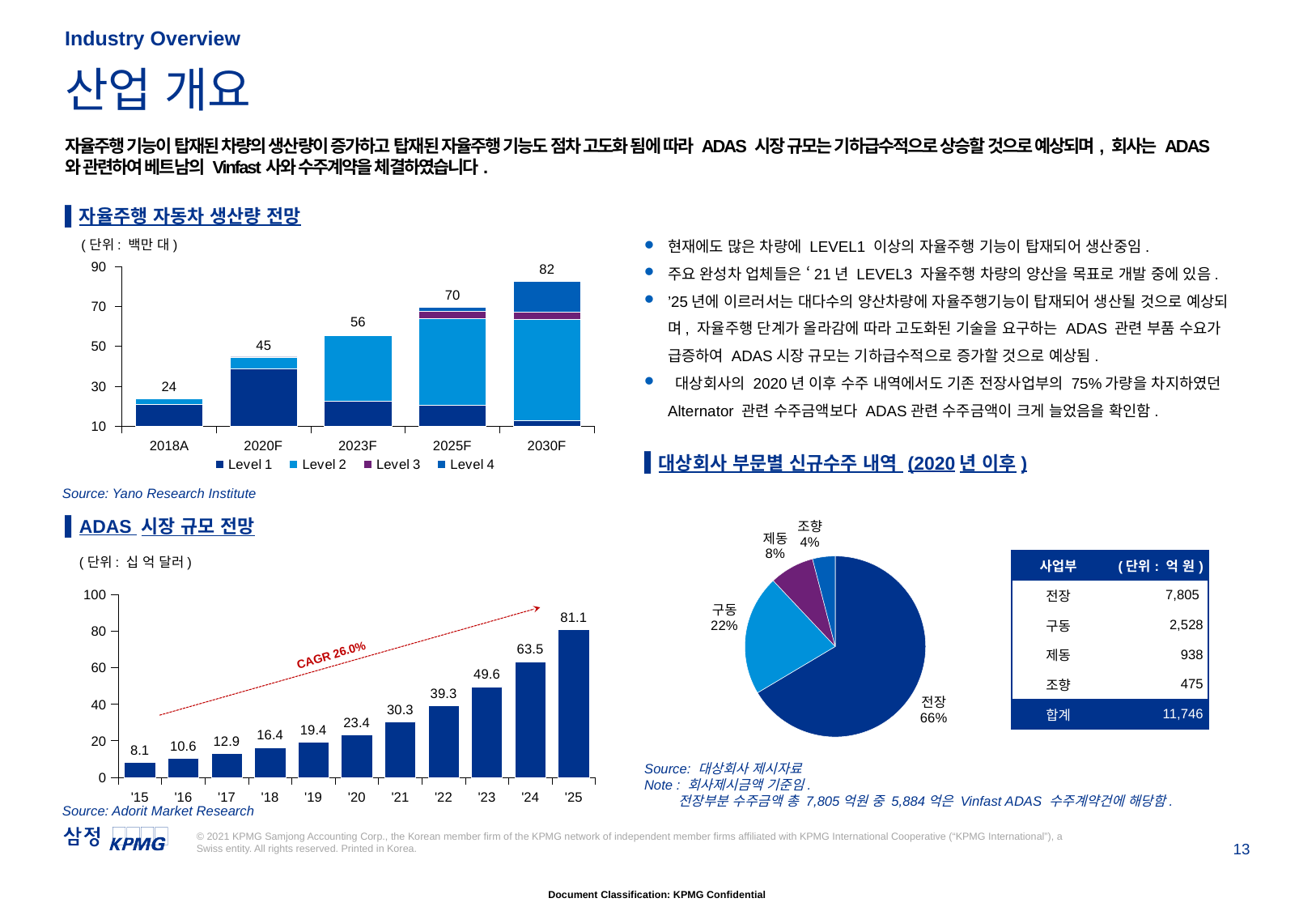

Industry Overview
# 산업 개요
자율주행 기능이 탑재된 차량의 생산량이 증가하고 탑재된 자율주행 기능도 점차 고도화 됨에 따라 ADAS 시장 규모는 기하급수적으로 상승할 것으로 예상되며, 회사는 ADAS와 관련하여 베트남의 Vinfast사와 수주계약을 체결하였습니다.
자율주행 자동차 생산량 전망
현재에도 많은 차량에 LEVEL1 이상의 자율주행 기능이 탑재되어 생산중임.
주요 완성차 업체들은 ‘21년 LEVEL3 자율주행 차량의 양산을 목표로 개발 중에 있음.
’25년에 이르러서는 대다수의 양산차량에 자율주행기능이 탑재되어 생산될 것으로 예상되며, 자율주행 단계가 올라감에 따라 고도화된 기술을 요구하는 ADAS 관련 부품 수요가 급증하여 ADAS시장 규모는 기하급수적으로 증가할 것으로 예상됨.
 대상회사의 2020년 이후 수주 내역에서도 기존 전장사업부의 75%가량을 차지하였던 Alternator 관련 수주금액보다 ADAS관련 수주금액이 크게 늘었음을 확인함.

### Chart

| Category | Level 1 | Level 2 | Level 3 | Level 4 |  |
|---|---|---|---|---|---|
| 2018A | 21.148 | 2.706 | 0.0 | 0.0 | 23.854 |
| 2020F | 38.666 | 5.958 | 0.001 | 0.007 | 44.63199999999999 |
| 2023F | 22.689 | 32.898 | 0.22 | 0.208 | 56.015 |
| 2025F | 20.6 | 43.476 | 3.701 | 1.796 | 69.573 |
| 2030F | 12.745 | 50.724 | 3.73 | 15.3 | 82.499 |
대상회사 부문별 신규수주 내역 (2020년 이후)
Source: Yano Research Institute

### Chart

| Category |  |
|---|---|
| 전장 | 0.6644747625360825 |
| 구동 | 0.21526107755869417 |
| 제동 | 0.07982538293539876 |
| 조향 | 0.040438776969824626 |
ADAS 시장 규모 전망

### Chart

| Category |  |
|---|---|
| 15 | 8.061458333333334 |
| 16 | 10.559375000000001 |
| 17 | 12.94375 |
| 18 | 16.35 |
| 19 | 19.415625000000002 |
| 20 | 23.389583333333338 |
| 21 | 30.315625 |
| 22 | 39.28541666666667 |
| 23 | 49.61770833333334 |
| 24 | 63.46979166666667 |
| 25 | 81.06875000000001 |
| 사업부 | (단위: 억 원) |
| --- | --- |
| 전장 | 7,805 |
| 구동 | 2,528 |
| 제동 | 938 |
| 조향 | 475 |
| 합계 | 11,746 |
CAGR 26.0%
Source: 대상회사 제시자료
Note : 회사제시금액 기준임.
        전장부분 수주금액 총 7,805억원 중 5,884억은 Vinfast ADAS 수주계약건에 해당함.
Source: Adorit Market Research